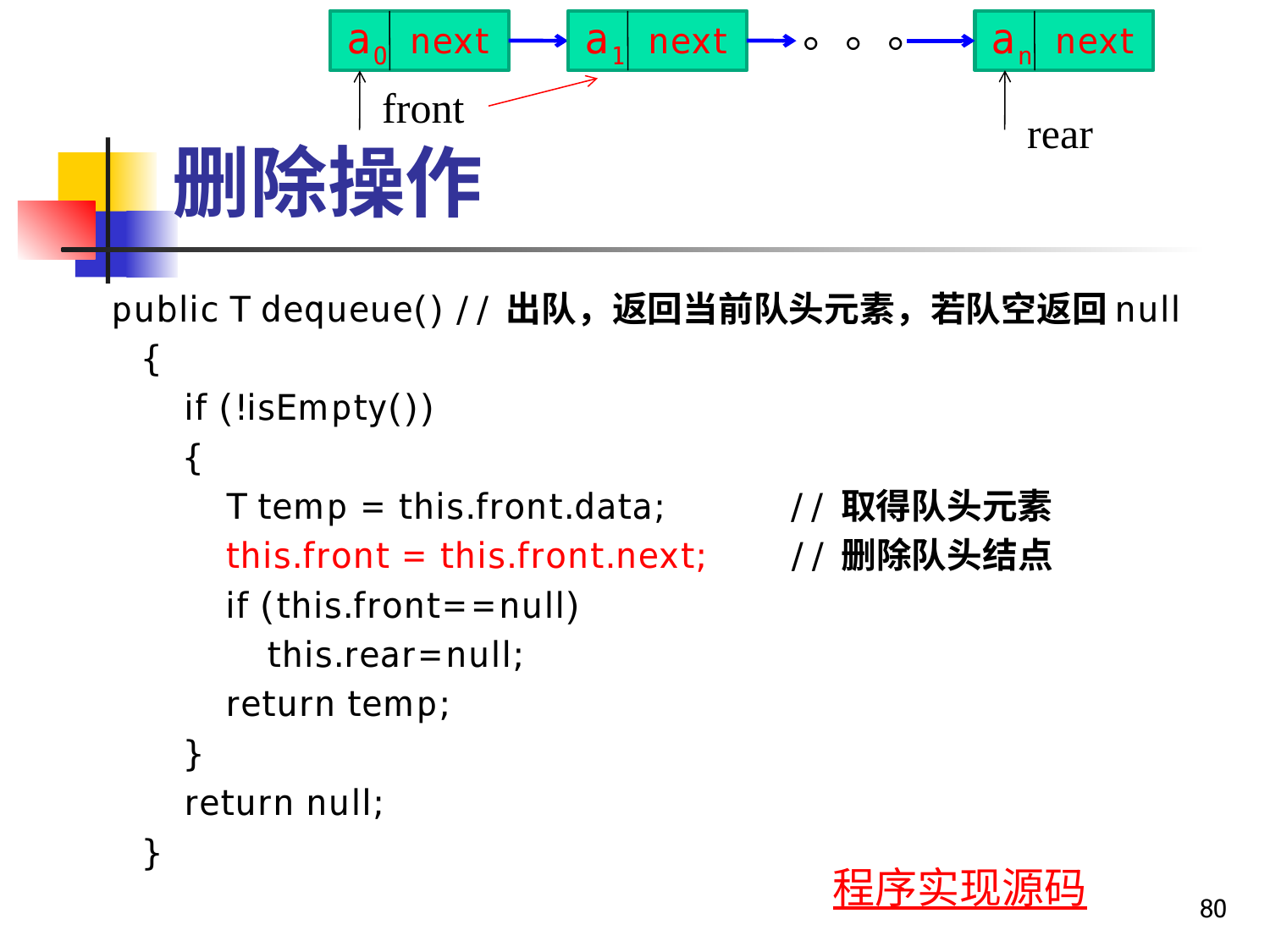

。。。
a0   next
a1   next
an   next
front
rear
# 删除操作
 public T dequeue() //出队，返回当前队头元素，若队空返回null
    {
        if (!isEmpty())
        {
            T temp = this.front.data;            //取得队头元素
            this.front = this.front.next;        //删除队头结点
            if (this.front==null)
                this.rear=null;
            return temp;
        }
        return null;
    }
程序实现源码
80